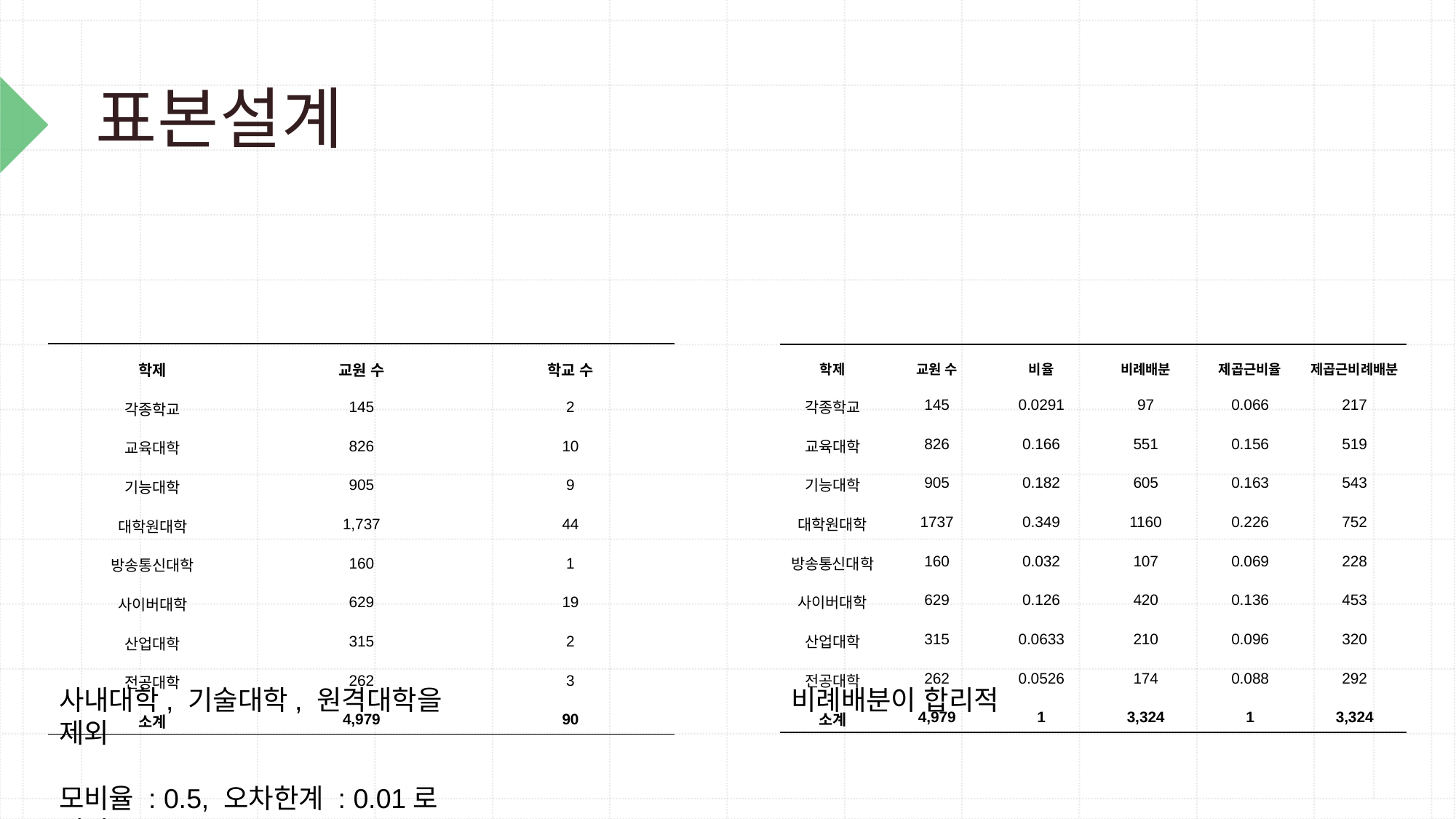

# 표본설계
| 학제 | 교원 수 | 학교 수 |
| --- | --- | --- |
| 각종학교 | 145 | 2 |
| 교육대학 | 826 | 10 |
| 기능대학 | 905 | 9 |
| 대학원대학 | 1,737 | 44 |
| 방송통신대학 | 160 | 1 |
| 사이버대학 | 629 | 19 |
| 산업대학 | 315 | 2 |
| 전공대학 | 262 | 3 |
| 소계 | 4,979 | 90 |
| 학제 | 교원 수 | 비율 | 비례배분 | 제곱근비율 | 제곱근비례배분 |
| --- | --- | --- | --- | --- | --- |
| 각종학교 | 145 | 0.0291 | 97 | 0.066 | 217 |
| 교육대학 | 826 | 0.166 | 551 | 0.156 | 519 |
| 기능대학 | 905 | 0.182 | 605 | 0.163 | 543 |
| 대학원대학 | 1737 | 0.349 | 1160 | 0.226 | 752 |
| 방송통신대학 | 160 | 0.032 | 107 | 0.069 | 228 |
| 사이버대학 | 629 | 0.126 | 420 | 0.136 | 453 |
| 산업대학 | 315 | 0.0633 | 210 | 0.096 | 320 |
| 전공대학 | 262 | 0.0526 | 174 | 0.088 | 292 |
| 소계 | 4,979 | 1 | 3,324 | 1 | 3,324 |
사내대학, 기술대학, 원격대학을 제외

모비율 : 0.5, 오차한계 : 0.01로 설정
비례배분이 합리적